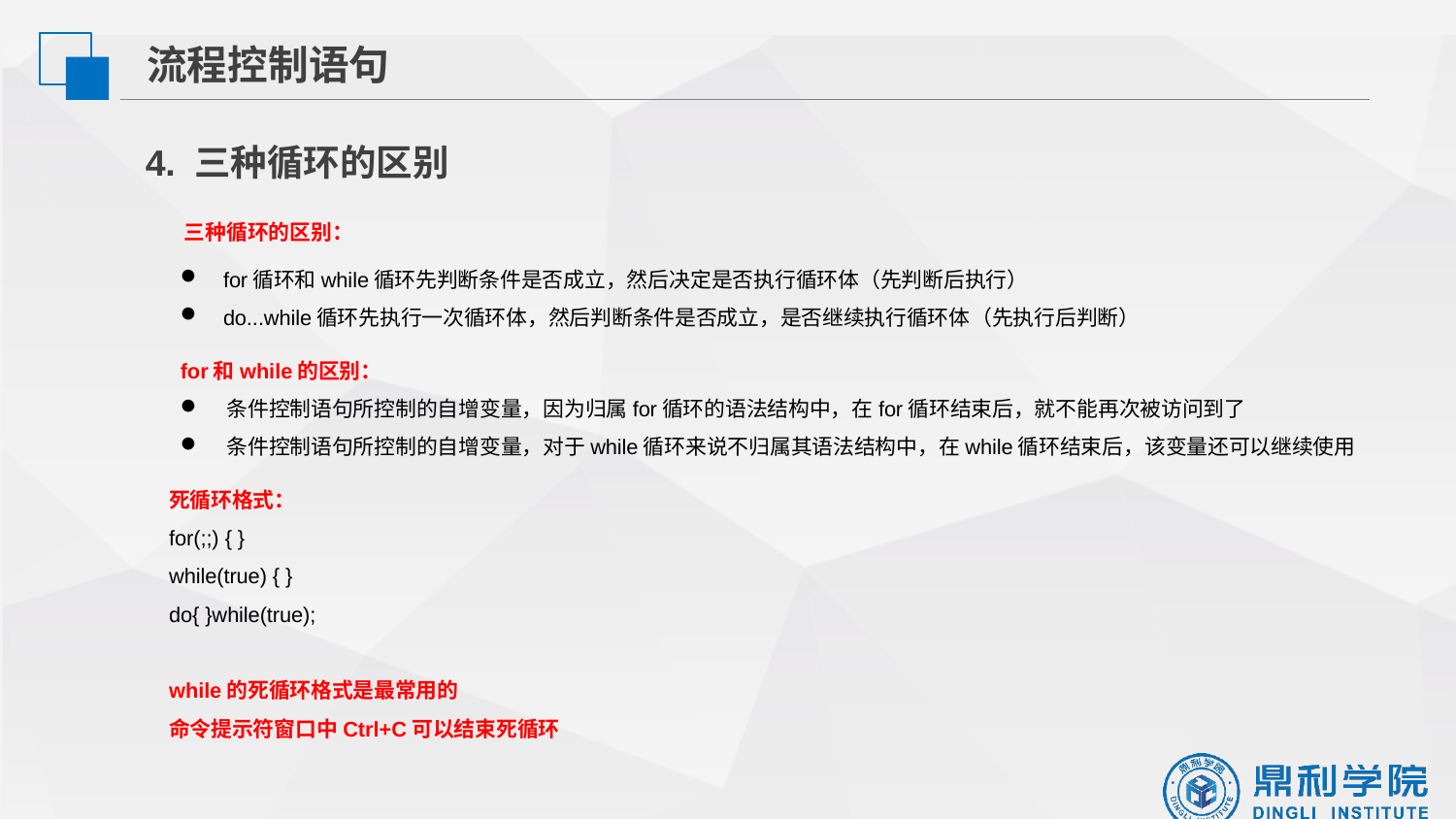

流程控制语句
4. 三种循环的区别
三种循环的区别：
for循环和while循环先判断条件是否成立，然后决定是否执行循环体（先判断后执行）
do...while循环先执行一次循环体，然后判断条件是否成立，是否继续执行循环体（先执行后判断）
for和while的区别：
   条件控制语句所控制的自增变量，因为归属for循环的语法结构中，在for循环结束后，就不能再次被访问到了
   条件控制语句所控制的自增变量，对于while循环来说不归属其语法结构中，在while循环结束后，该变量还可以继续使用
死循环格式：
for(;;) { }
while(true) { }
do{ }while(true);

while的死循环格式是最常用的
命令提示符窗口中Ctrl+C可以结束死循环